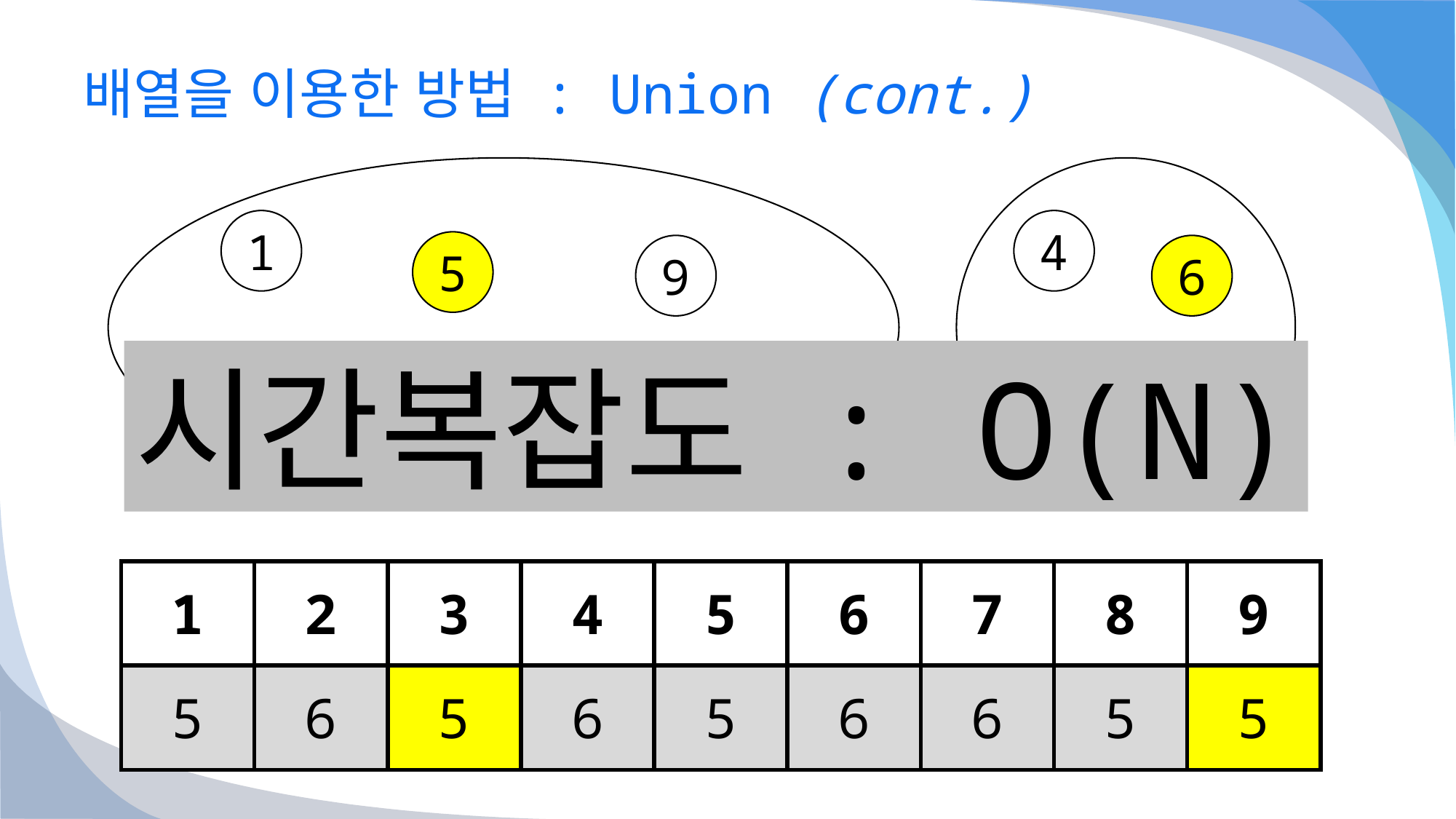

# 배열을 이용한 방법 : Union (cont.)

1
4
5
9
6
시간복잡도 : O(N)
8
7
3
2
| 1 | 2 | 3 | 4 | 5 | 6 | 7 | 8 | 9 |
| --- | --- | --- | --- | --- | --- | --- | --- | --- |
| 5 | 6 | 5 | 6 | 5 | 6 | 6 | 5 | 5 |